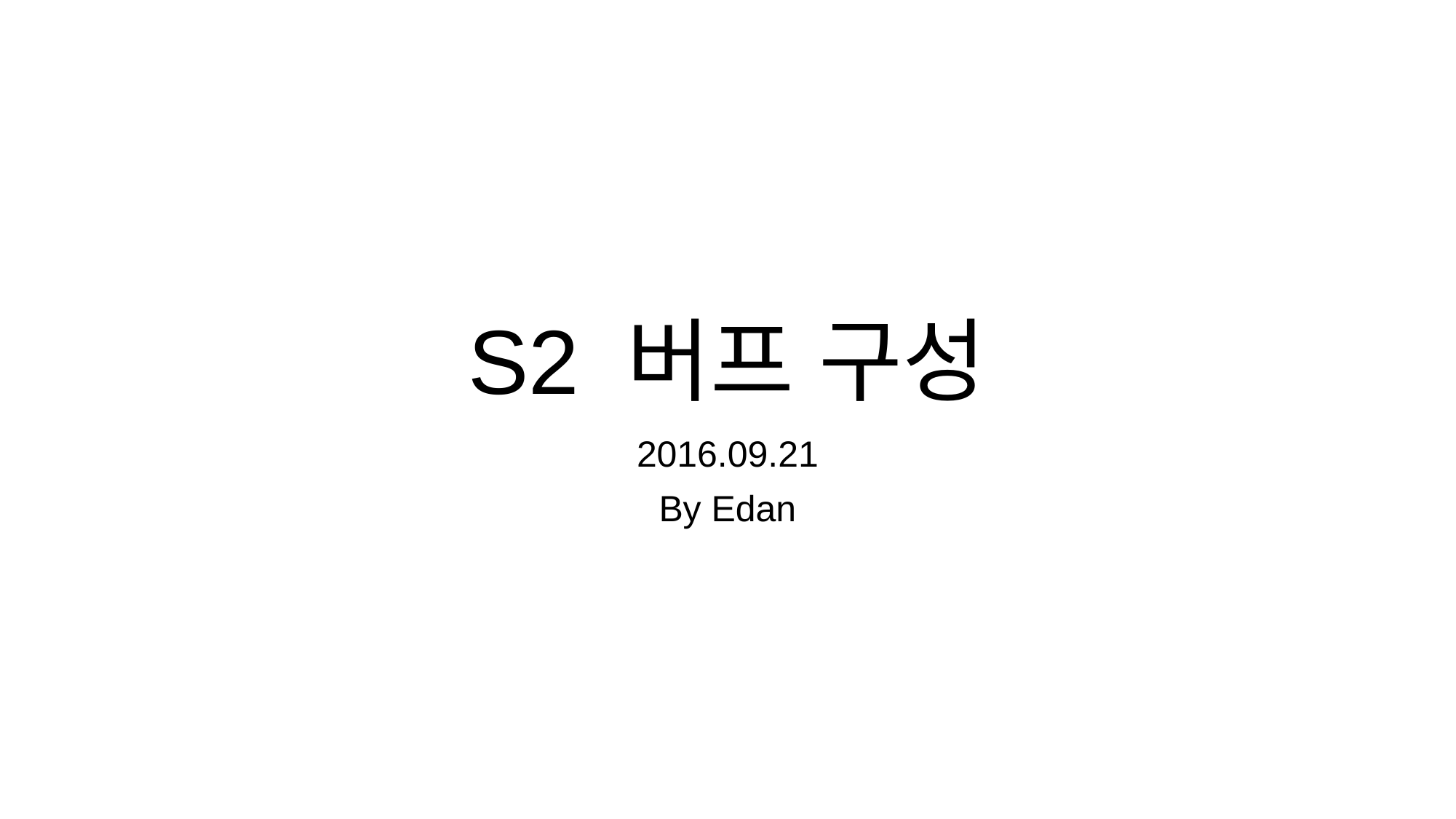

# S2 버프 구성
2016.09.21
By Edan